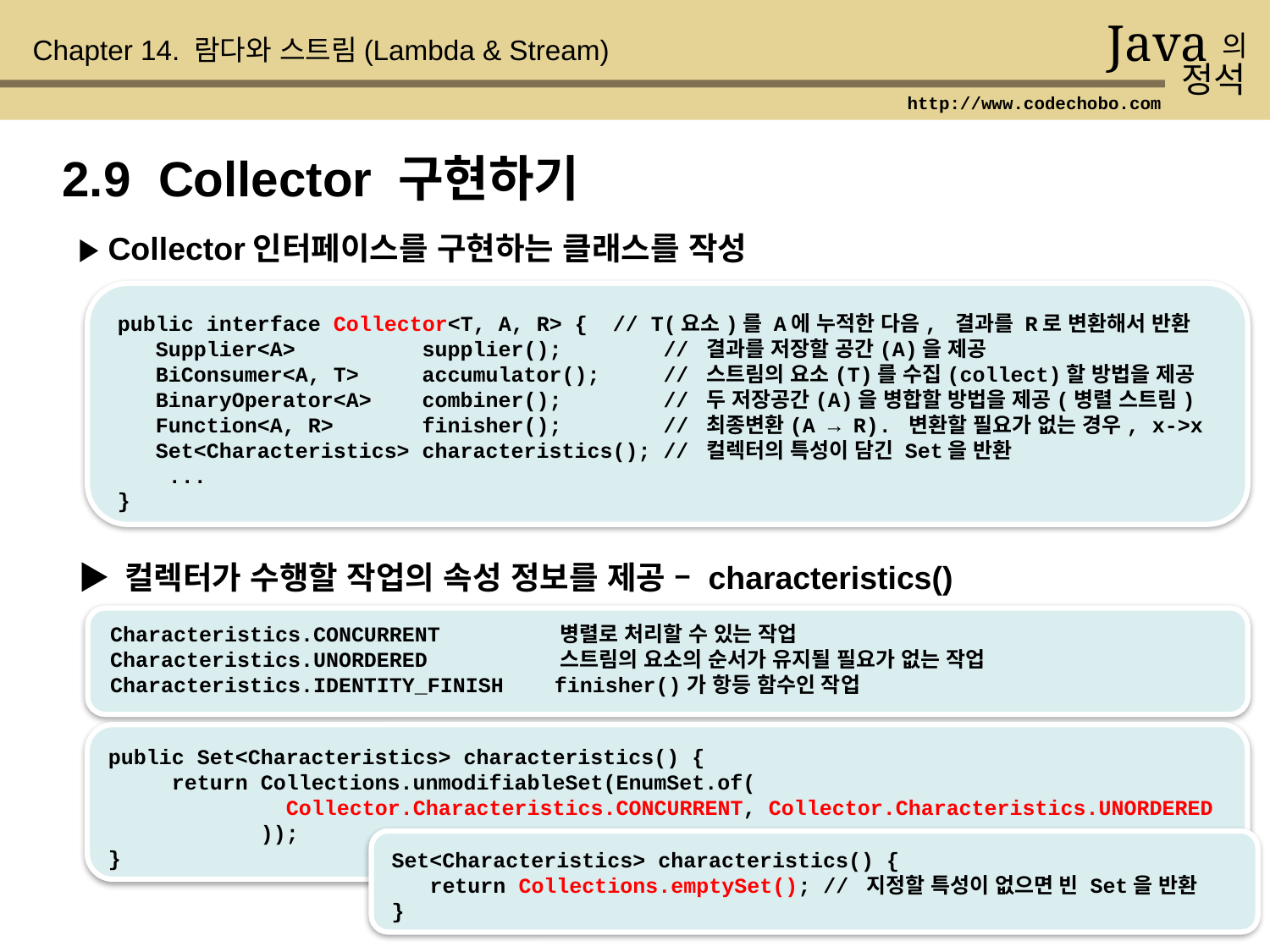

Java
의
정석
Chapter 14. 람다와 스트림(Lambda & Stream)

http://www.codechobo.com
2.9  Collector 구현하기
▶ Collector인터페이스를 구현하는 클래스를 작성

 public interface Collector<T, A, R> {  // T(요소)를 A에 누적한 다음, 결과를 R로 변환해서 반환
    Supplier<A>          supplier();        // 결과를 저장할 공간(A)을 제공
    BiConsumer<A, T>     accumulator();     // 스트림의 요소(T)를 수집(collect)할 방법을 제공
    BinaryOperator<A>    combiner();        // 두 저장공간(A)을 병합할 방법을 제공(병렬 스트림)
    Function<A, R>       finisher();        // 최종변환(A → R). 변환할 필요가 없는 경우, x->x
    Set<Characteristics> characteristics(); // 컬렉터의 특성이 담긴 Set을 반환
     ...
 }
▶ 컬렉터가 수행할 작업의 속성 정보를 제공 – characteristics()

Characteristics.CONCURRENT         병렬로 처리할 수 있는 작업
Characteristics.UNORDERED          스트림의 요소의 순서가 유지될 필요가 없는 작업
Characteristics.IDENTITY_FINISH    finisher()가 항등 함수인 작업

public Set<Characteristics> characteristics() {
     return Collections.unmodifiableSet(EnumSet.of(
              Collector.Characteristics.CONCURRENT, Collector.Characteristics.UNORDERED
            ));
}

Set<Characteristics> characteristics() {
   return Collections.emptySet(); // 지정할 특성이 없으면 빈 Set을 반환
}